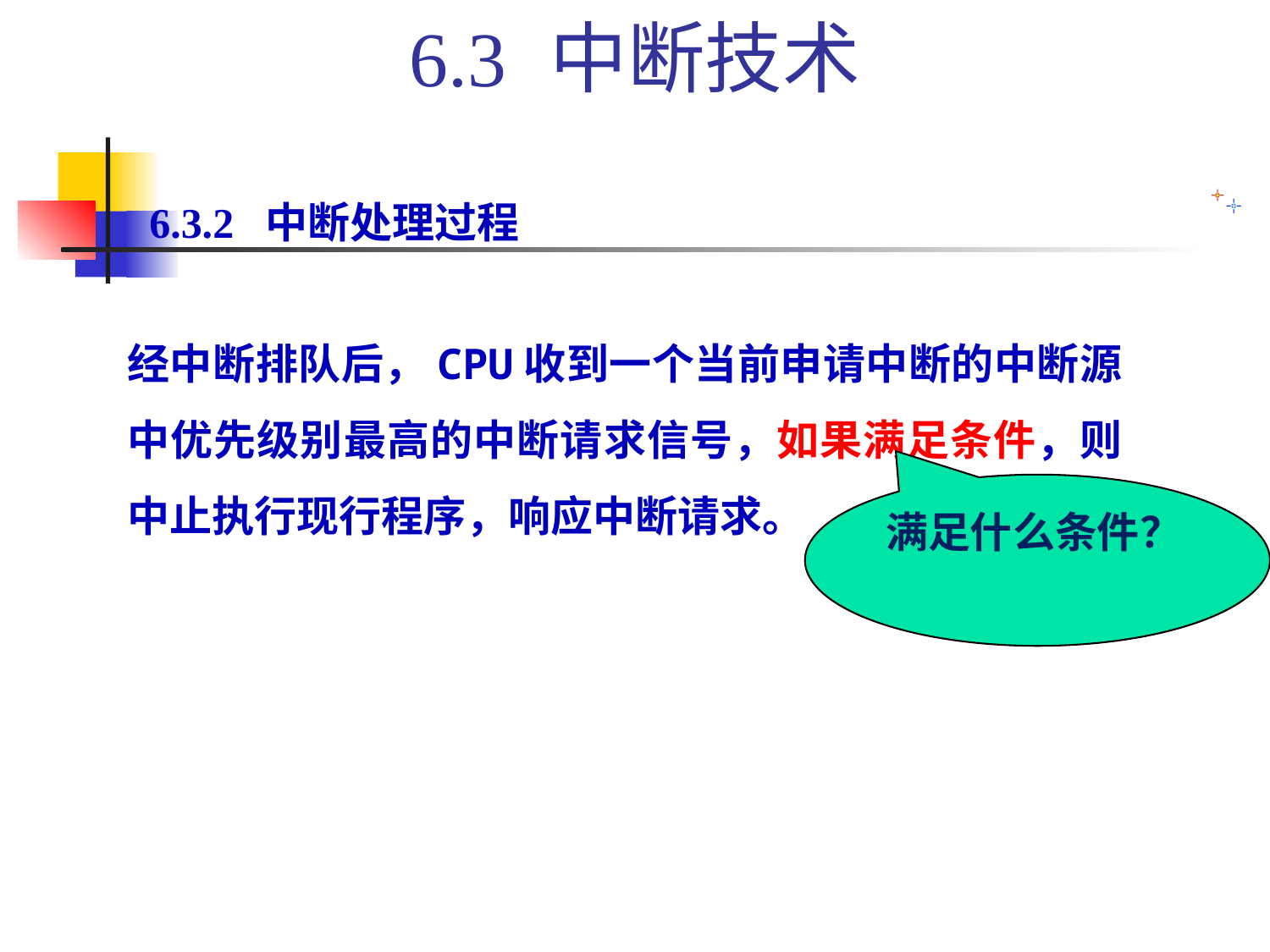

6.3 中断技术
6.3.2  中断处理过程
经中断排队后，CPU收到一个当前申请中断的中断源中优先级别最高的中断请求信号，如果满足条件，则中止执行现行程序，响应中断请求。
满足什么条件？